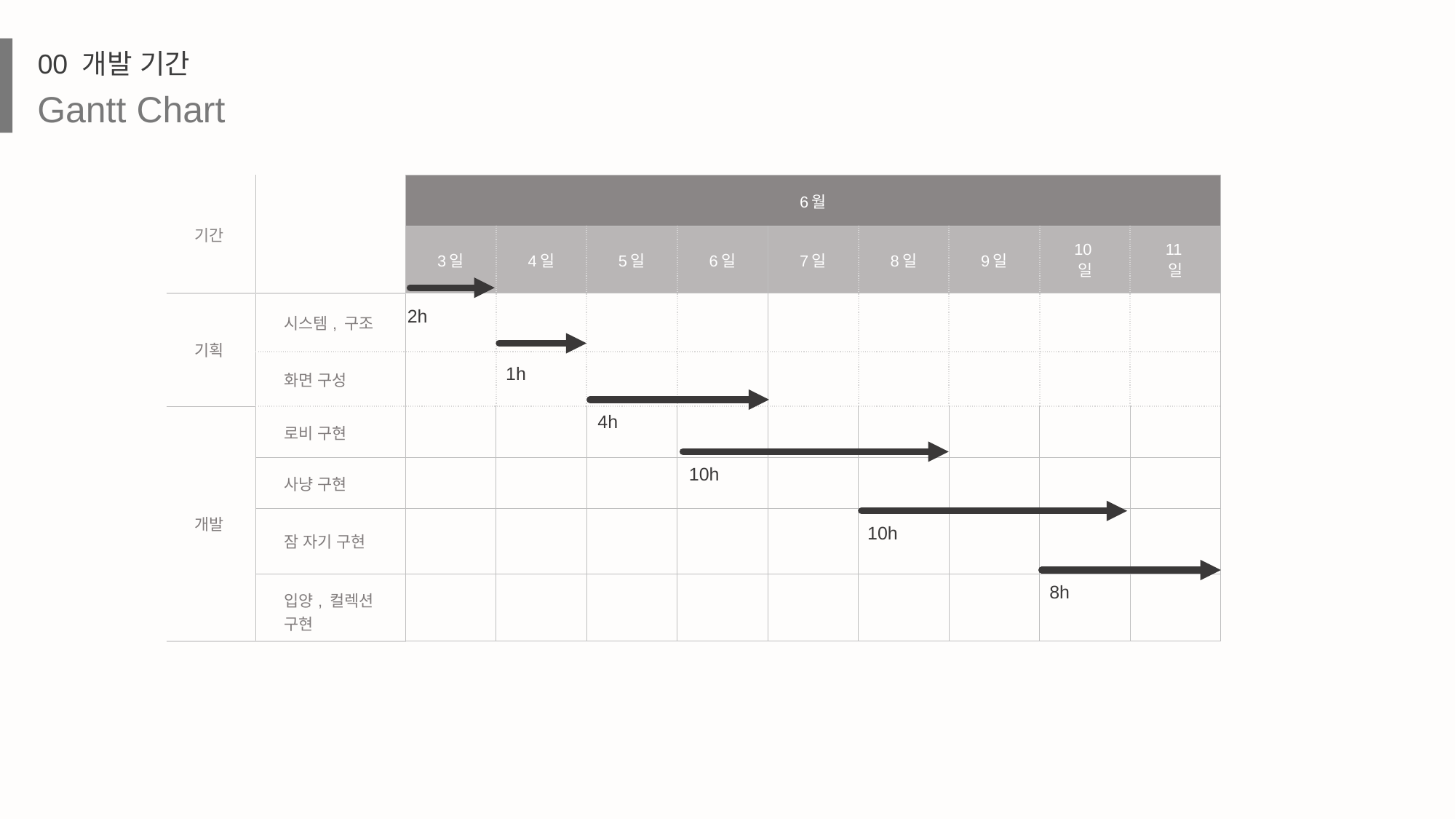

00 개발 기간
Gantt Chart
| 기간 |  | 6월 |  |  |  |  |  |  |  |  |
| --- | --- | --- | --- | --- | --- | --- | --- | --- | --- | --- |
|  |  | 3일 | 4일 | 5일 | 6일 | 7일 | 8일 | 9일 | 10일 | 11일 |
| 기획 | 시스템, 구조 |  |  |  |  |  |  |  |  |  |
|  | 화면 구성 |  |  |  |  |  |  |  |  |  |
| 개발 | 로비 구현 |  |  |  |  |  |  |  |  |  |
|  | 사냥 구현 |  |  |  |  |  |  |  |  |  |
|  | 잠 자기 구현 |  |  |  |  |  |  |  |  |  |
|  | 입양, 컬렉션 구현 |  |  |  |  |  |  |  |  |  |
2h
1h
4h
10h
10h
8h